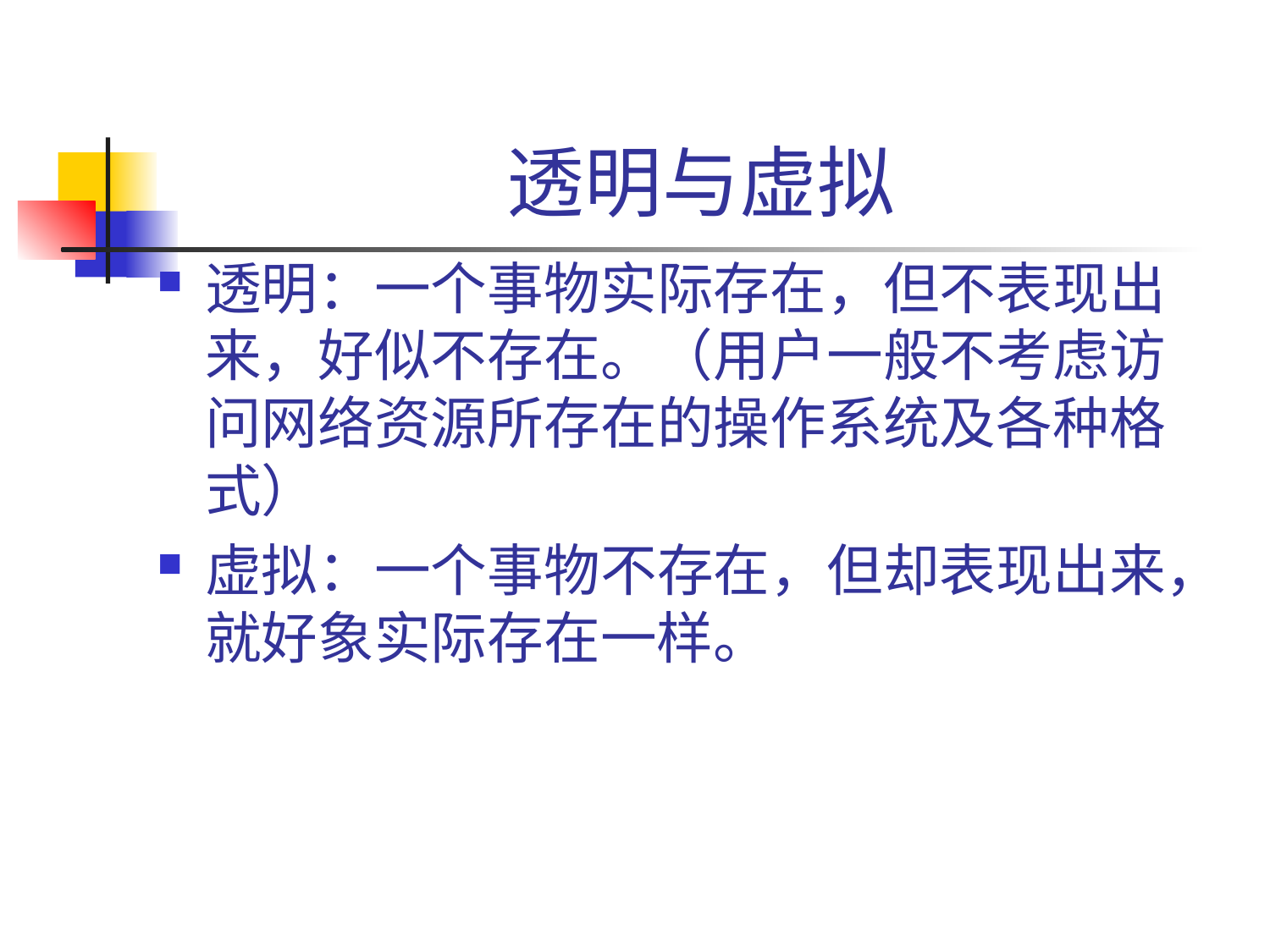

# 透明与虚拟
透明：一个事物实际存在，但不表现出来，好似不存在。（用户一般不考虑访问网络资源所存在的操作系统及各种格式）
虚拟：一个事物不存在，但却表现出来，就好象实际存在一样。